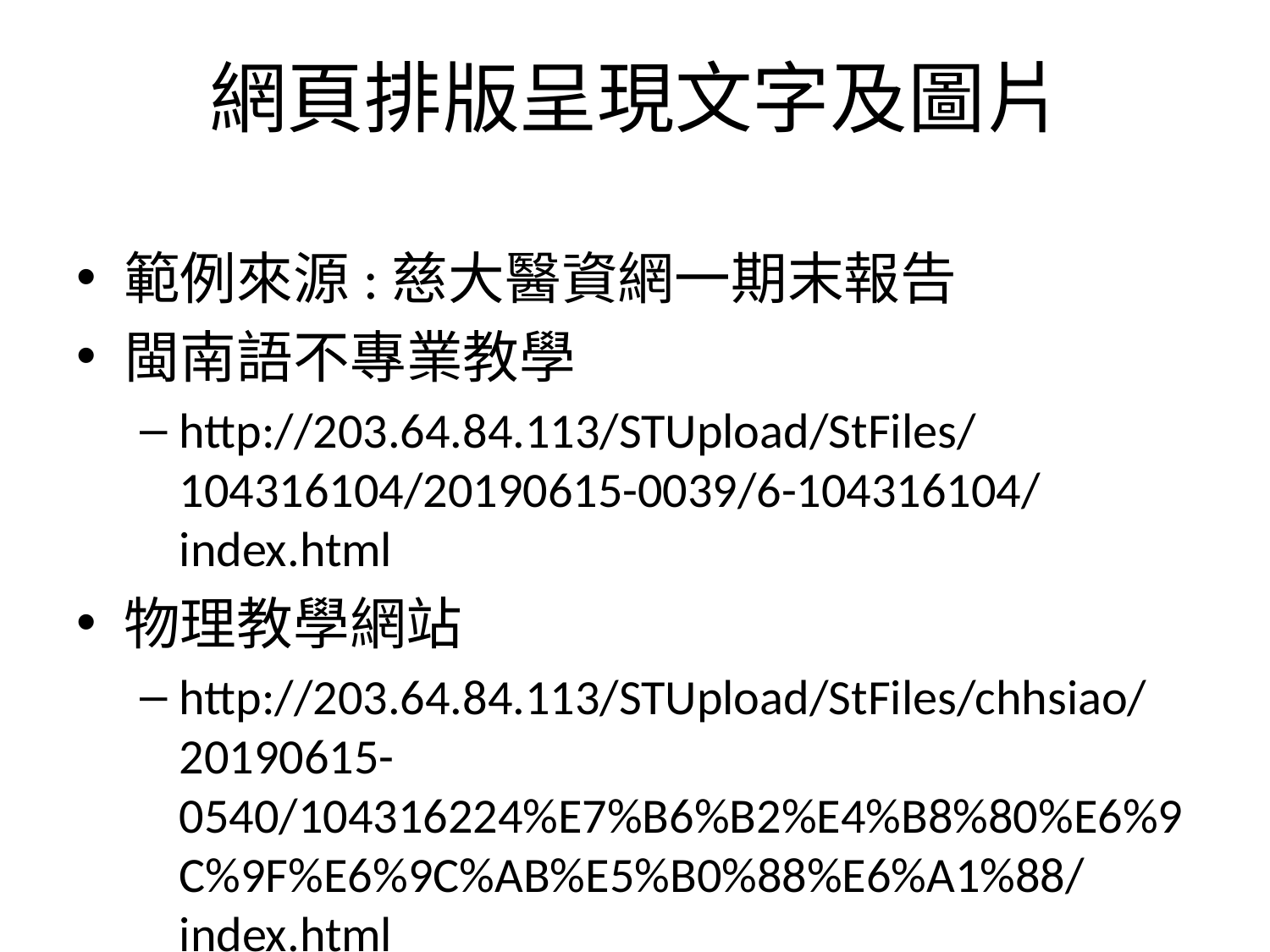

# 網頁排版呈現文字及圖片
範例來源:慈大醫資網一期末報告
閩南語不專業教學
http://203.64.84.113/STUpload/StFiles/104316104/20190615-0039/6-104316104/index.html
物理教學網站
http://203.64.84.113/STUpload/StFiles/chhsiao/20190615-0540/104316224%E7%B6%B2%E4%B8%80%E6%9C%9F%E6%9C%AB%E5%B0%88%E6%A1%88/index.html